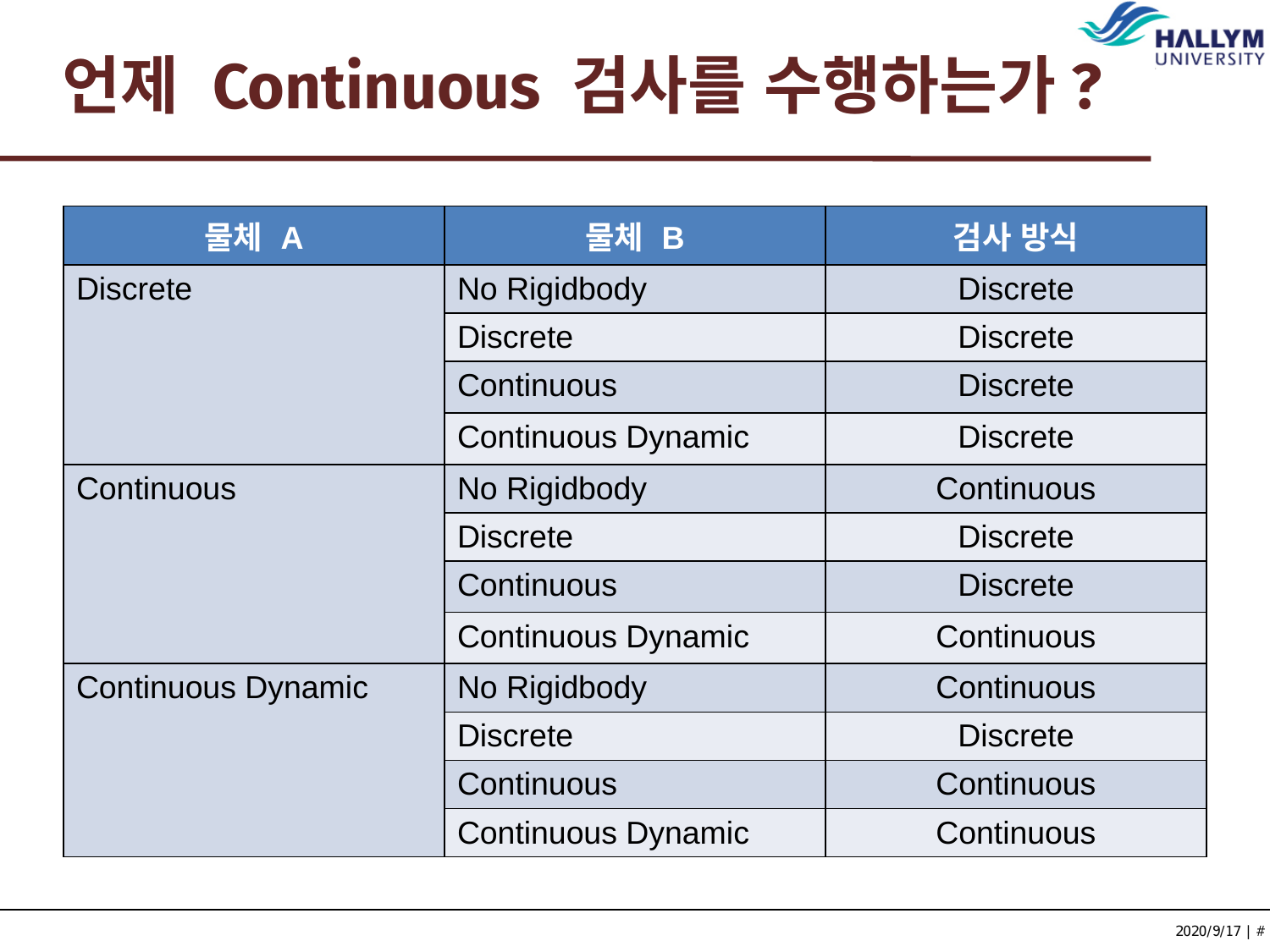

# 언제 Continuous 검사를 수행하는가?
| 물체 A | 물체 B | 검사 방식 |
| --- | --- | --- |
| Discrete | No Rigidbody | Discrete |
|  | Discrete | Discrete |
|  | Continuous | Discrete |
|  | Continuous Dynamic | Discrete |
| Continuous | No Rigidbody | Continuous |
|  | Discrete | Discrete |
|  | Continuous | Discrete |
|  | Continuous Dynamic | Continuous |
| Continuous Dynamic | No Rigidbody | Continuous |
|  | Discrete | Discrete |
|  | Continuous | Continuous |
|  | Continuous Dynamic | Continuous |